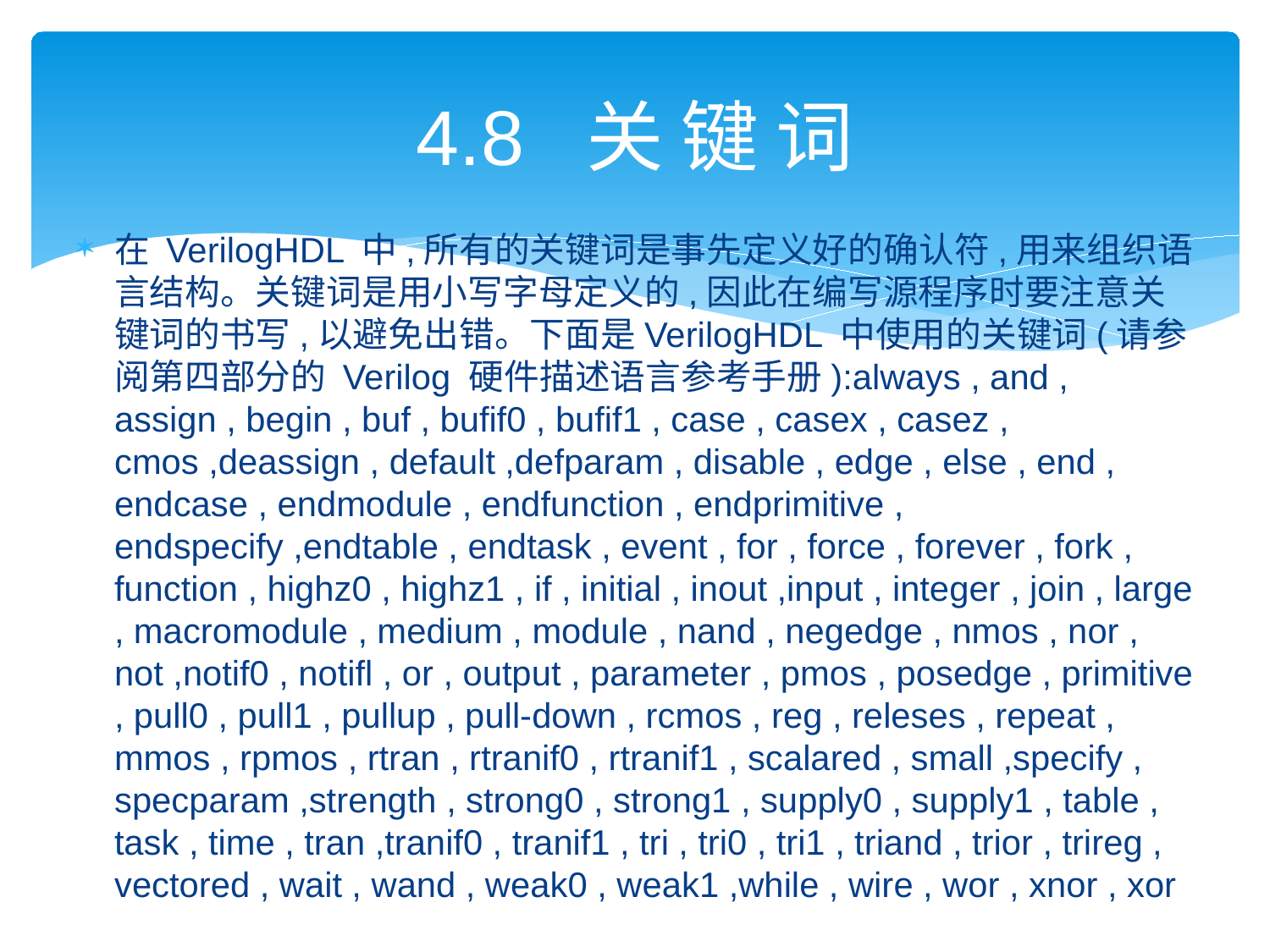

# 4.8  关 键 词
在 VerilogHDL 中,所有的关键词是事先定义好的确认符,用来组织语言结构。关键词是用小写字母定义的,因此在编写源程序时要注意关键词的书写,以避免出错。下面是VerilogHDL 中使用的关键词(请参阅第四部分的 Verilog 硬件描述语言参考手册):always , and , assign , begin , buf , bufif0 , bufif1 , case , casex , casez , cmos ,deassign , default ,defparam , disable , edge , else , end , endcase , endmodule , endfunction , endprimitive , endspecify ,endtable , endtask , event , for , force , forever , fork , function , highz0 , highz1 , if , initial , inout ,input , integer , join , large , macromodule , medium , module , nand , negedge , nmos , nor , not ,notif0 , notifl , or , output , parameter , pmos , posedge , primitive , pull0 , pull1 , pullup , pull-down , rcmos , reg , releses , repeat , mmos , rpmos , rtran , rtranif0 , rtranif1 , scalared , small ,specify , specparam ,strength , strong0 , strong1 , supply0 , supply1 , table , task , time , tran ,tranif0 , tranif1 , tri , tri0 , tri1 , triand , trior , trireg , vectored , wait , wand , weak0 , weak1 ,while , wire , wor , xnor , xor